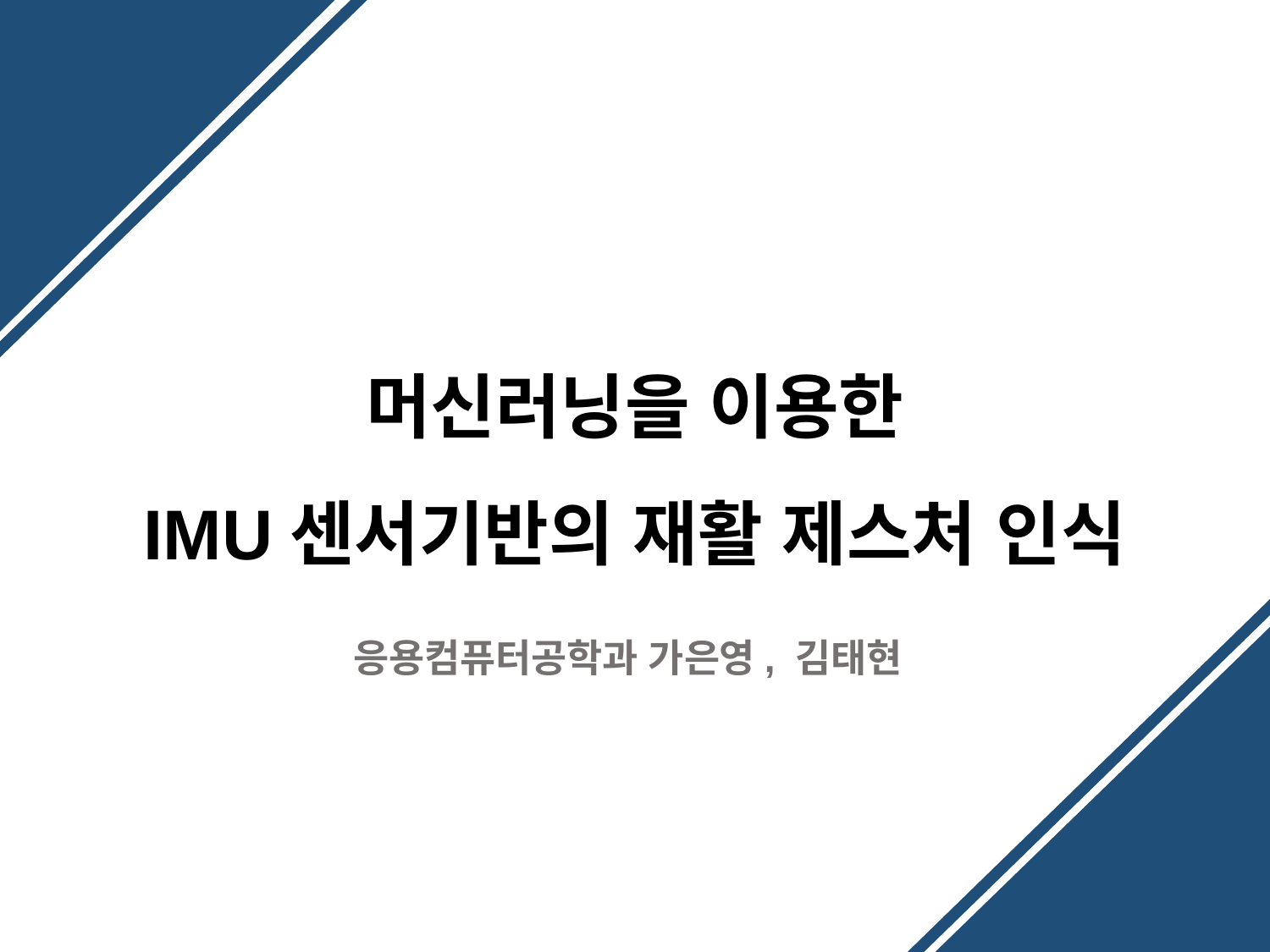

머신러닝을 이용한
IMU센서기반의 재활 제스처 인식

응용컴퓨터공학과 가은영, 김태현